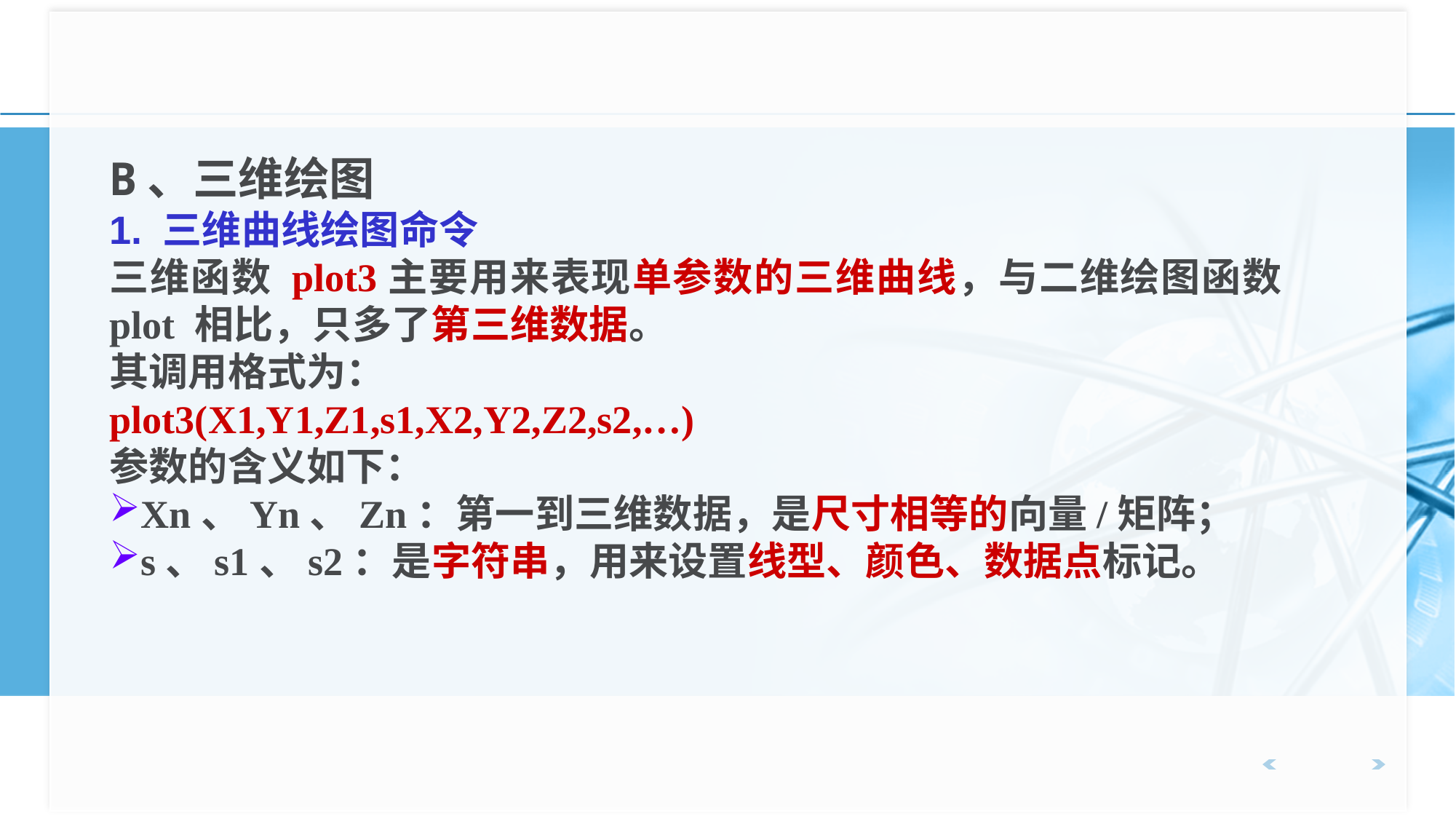

B、三维绘图
1. 三维曲线绘图命令
三维函数 plot3主要用来表现单参数的三维曲线，与二维绘图函数 plot 相比，只多了第三维数据。
其调用格式为：
plot3(X1,Y1,Z1,s1,X2,Y2,Z2,s2,…)
参数的含义如下：
Xn、Yn、Zn：第一到三维数据，是尺寸相等的向量/矩阵；
s、s1、s2：是字符串，用来设置线型、颜色、数据点标记。
15